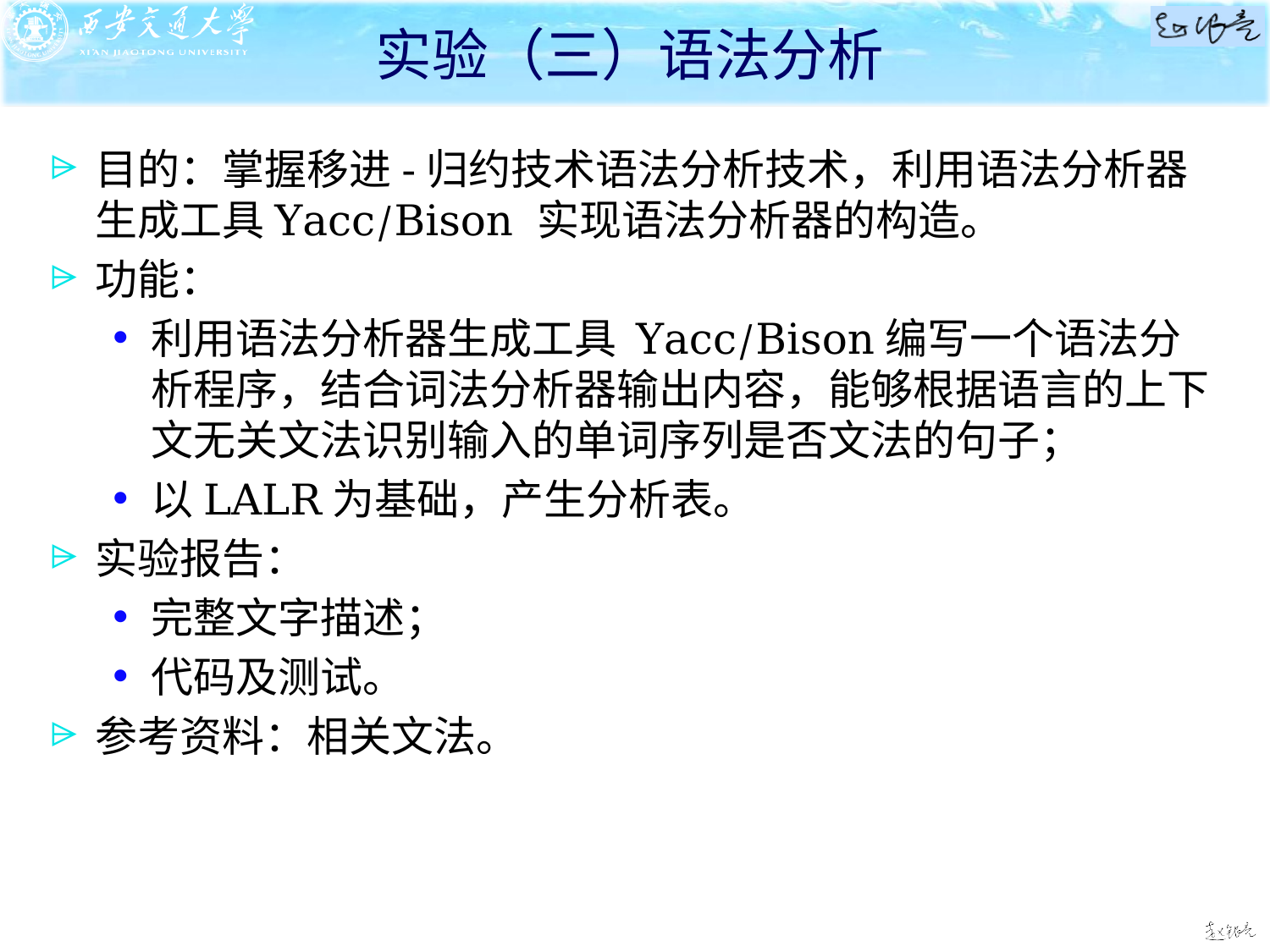

# 实验（三）语法分析
目的：掌握移进-归约技术语法分析技术，利用语法分析器生成工具Yacc/Bison 实现语法分析器的构造。
功能：
利用语法分析器生成工具 Yacc/Bison编写一个语法分析程序，结合词法分析器输出内容，能够根据语言的上下文无关文法识别输入的单词序列是否文法的句子；
以LALR为基础，产生分析表。
实验报告：
完整文字描述；
代码及测试。
参考资料：相关文法。